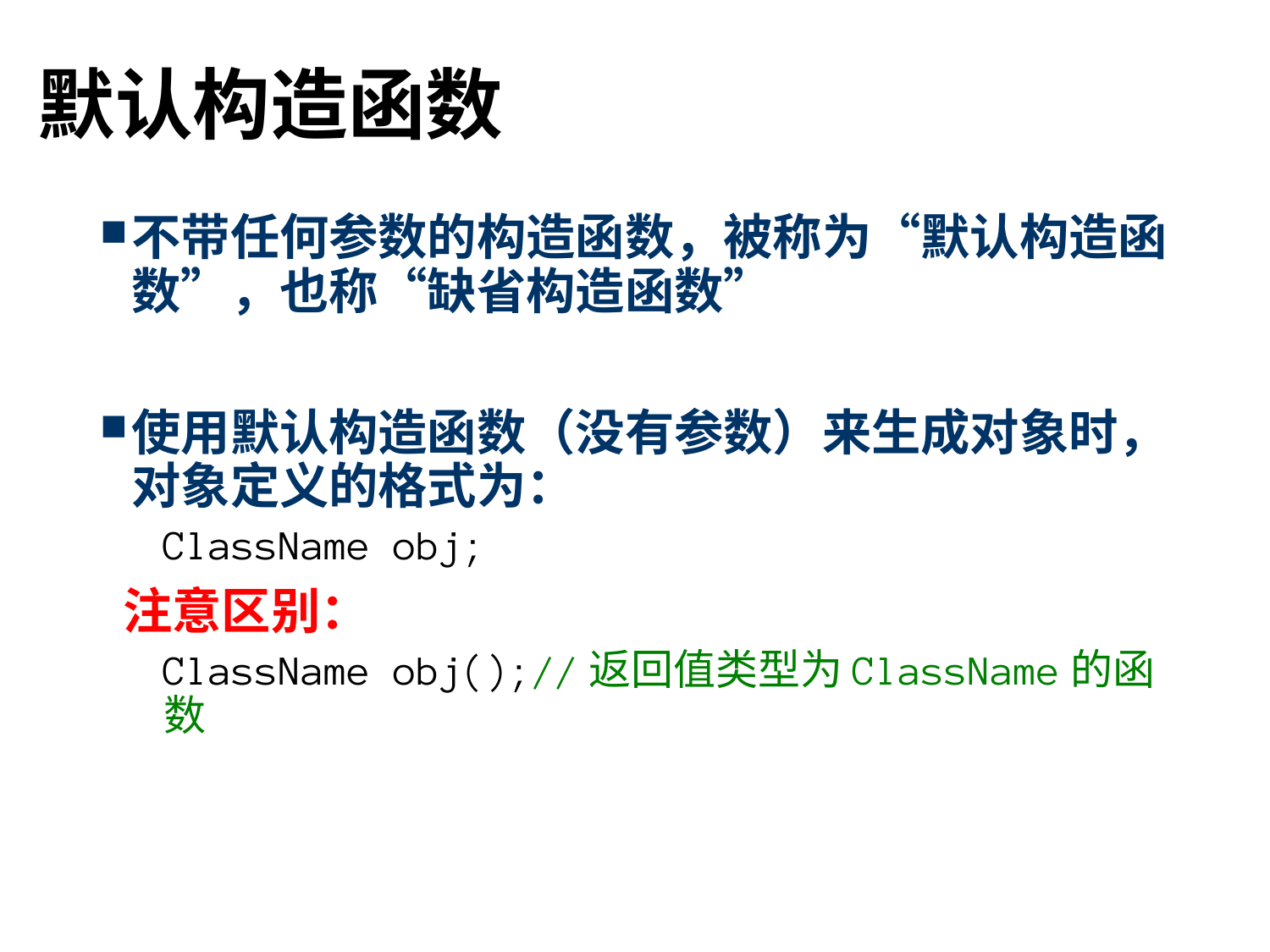

# 默认构造函数
不带任何参数的构造函数，被称为“默认构造函数”，也称“缺省构造函数”

使用默认构造函数（没有参数）来生成对象时，对象定义的格式为：
ClassName obj;
 注意区别：
ClassName obj();//返回值类型为ClassName的函数